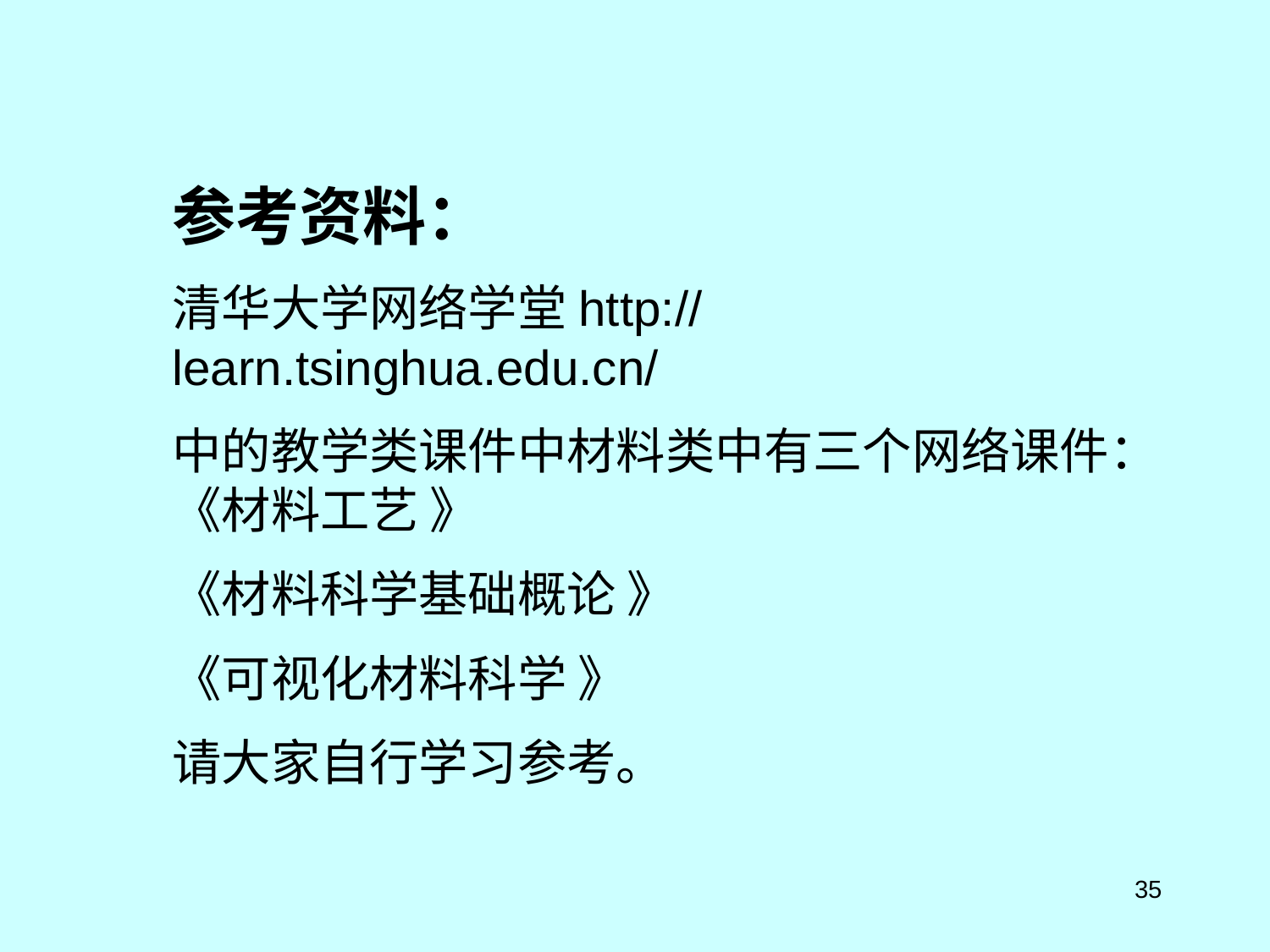

参考资料：
清华大学网络学堂http://learn.tsinghua.edu.cn/
中的教学类课件中材料类中有三个网络课件：《材料工艺 》
《材料科学基础概论 》
《可视化材料科学 》
请大家自行学习参考。
35